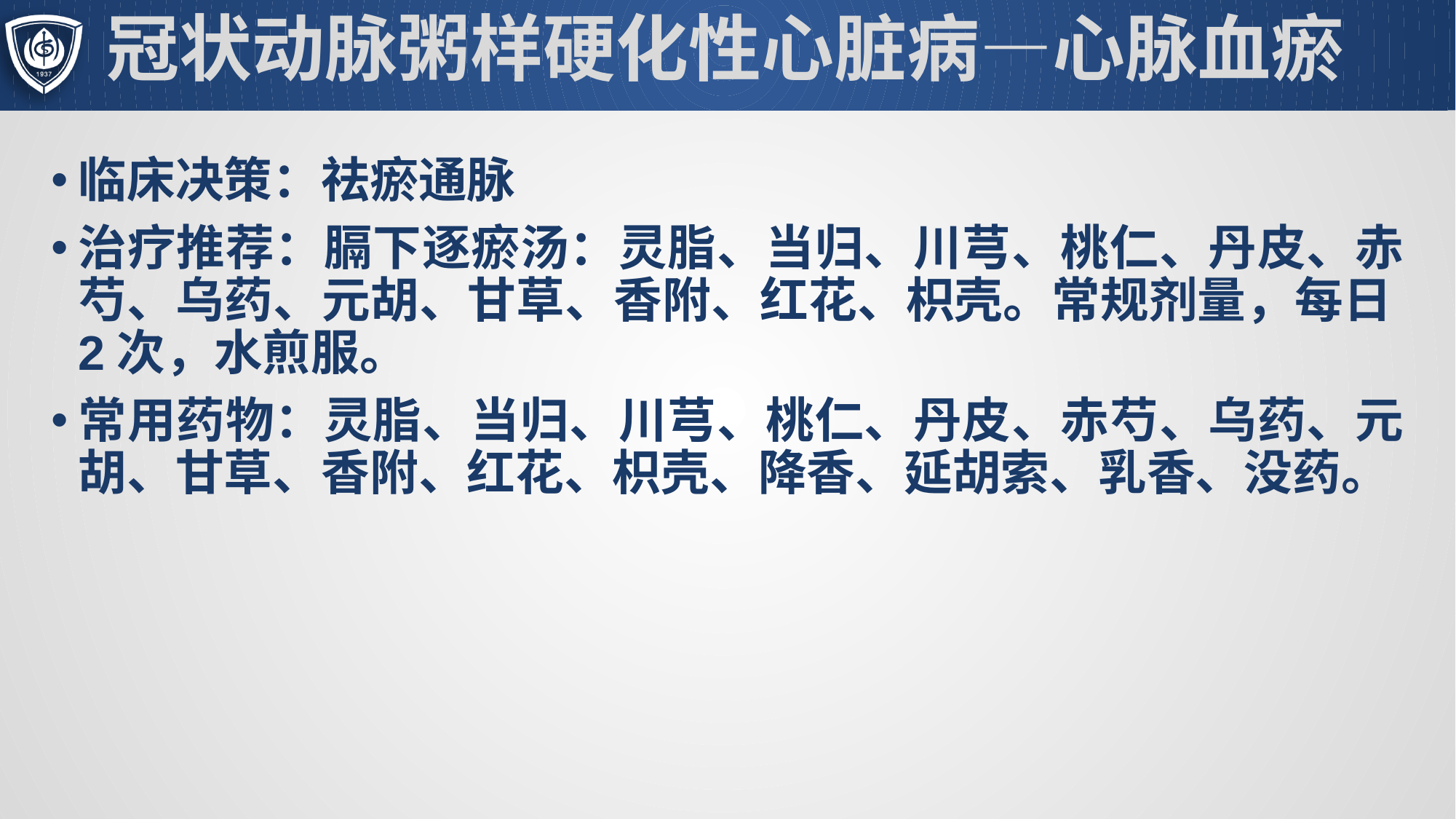

# 冠状动脉粥样硬化性心脏病—心脉血瘀
临床决策：祛瘀通脉
治疗推荐：膈下逐瘀汤：灵脂、当归、川芎、桃仁、丹皮、赤芍、乌药、元胡、甘草、香附、红花、枳壳。常规剂量，每日2次，水煎服。
常用药物：灵脂、当归、川芎、桃仁、丹皮、赤芍、乌药、元胡、甘草、香附、红花、枳壳、降香、延胡索、乳香、没药。